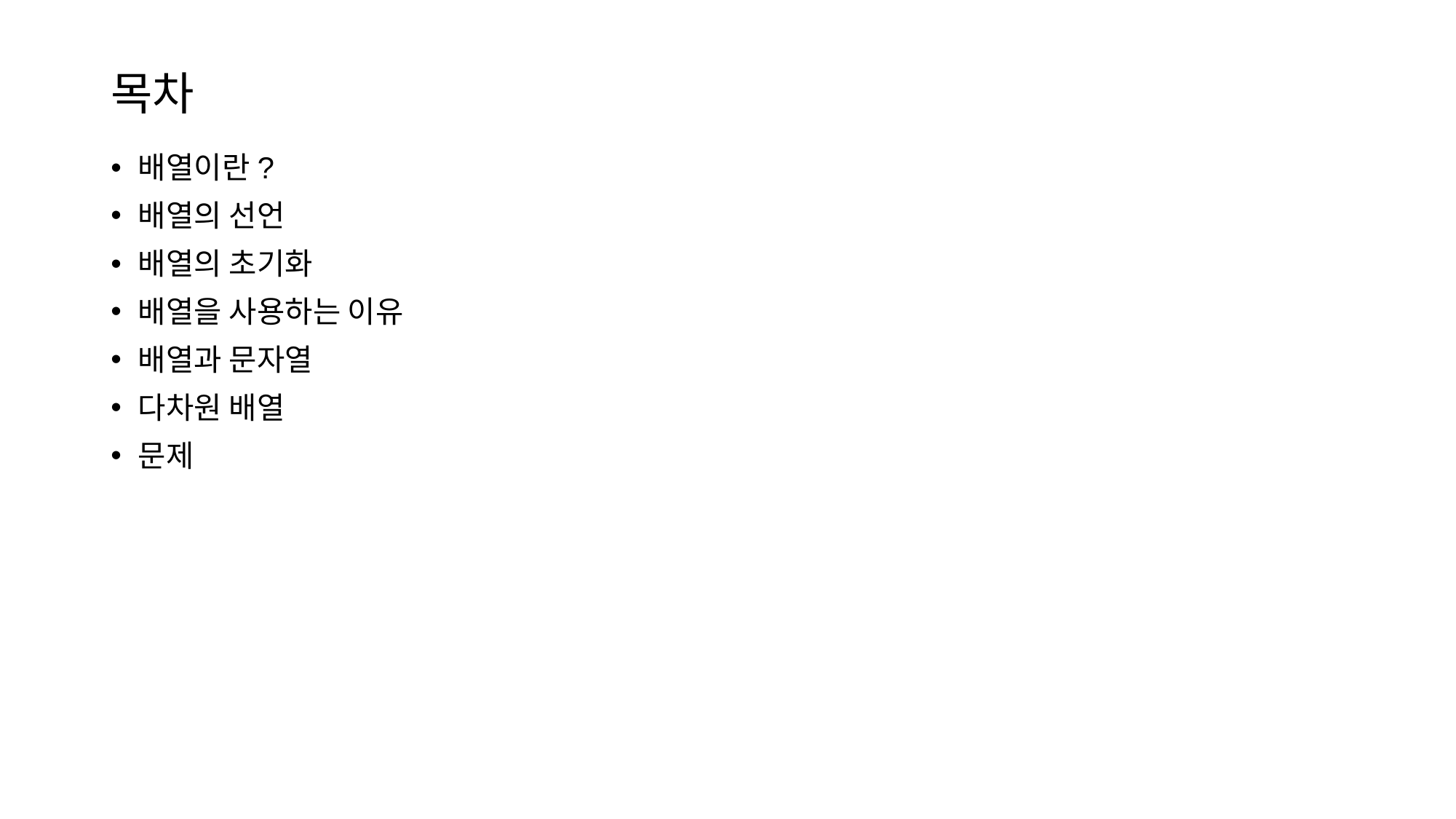

# 목차
배열이란?
배열의 선언
배열의 초기화
배열을 사용하는 이유
배열과 문자열
다차원 배열
문제